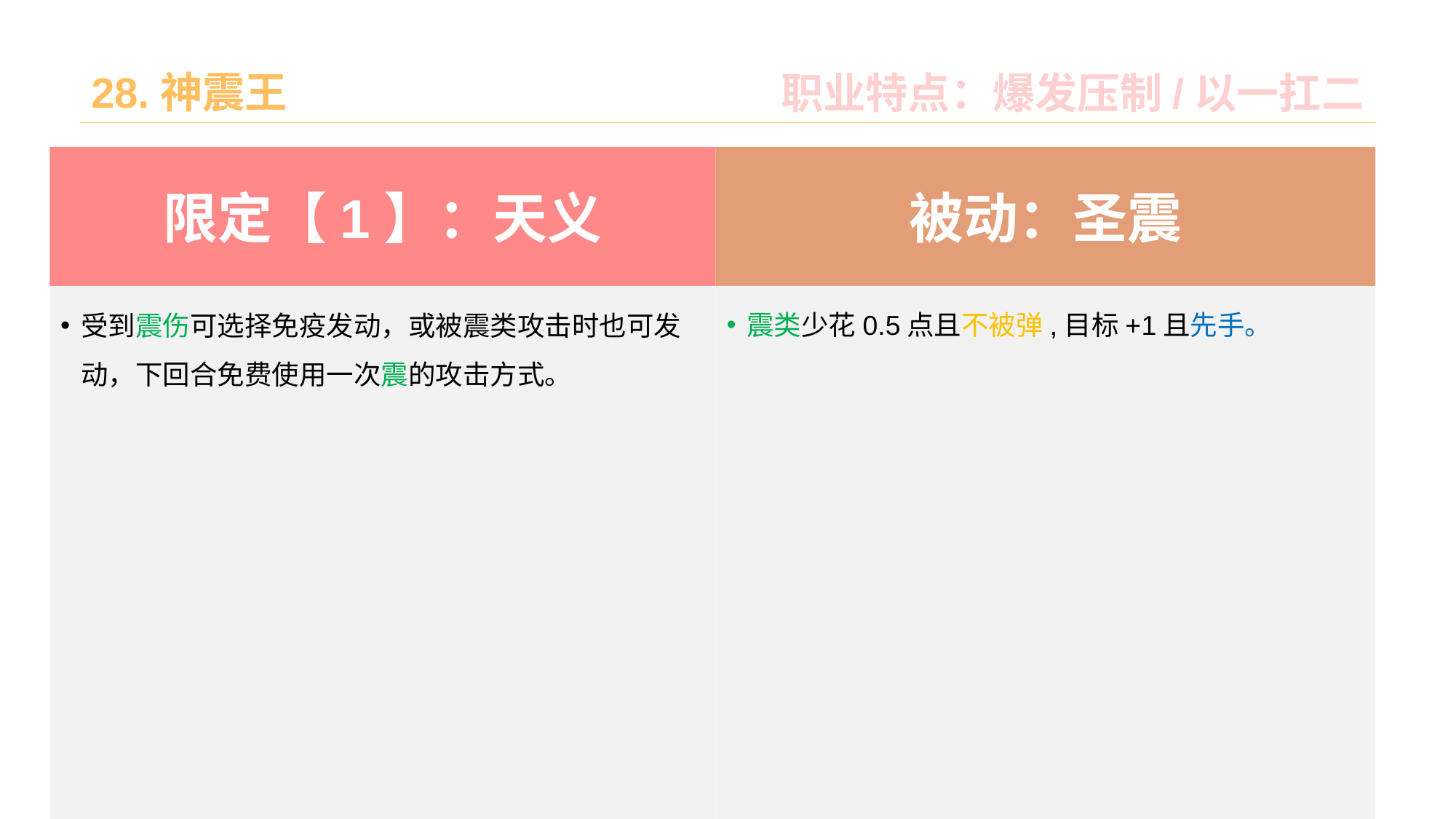

# 28.神震王
职业特点：爆发压制/以一扛二
被动：圣震
限定【1】：天义
震类少花0.5点且不被弹,目标+1且先手。
受到震伤可选择免疫发动，或被震类攻击时也可发动，下回合免费使用一次震的攻击方式。